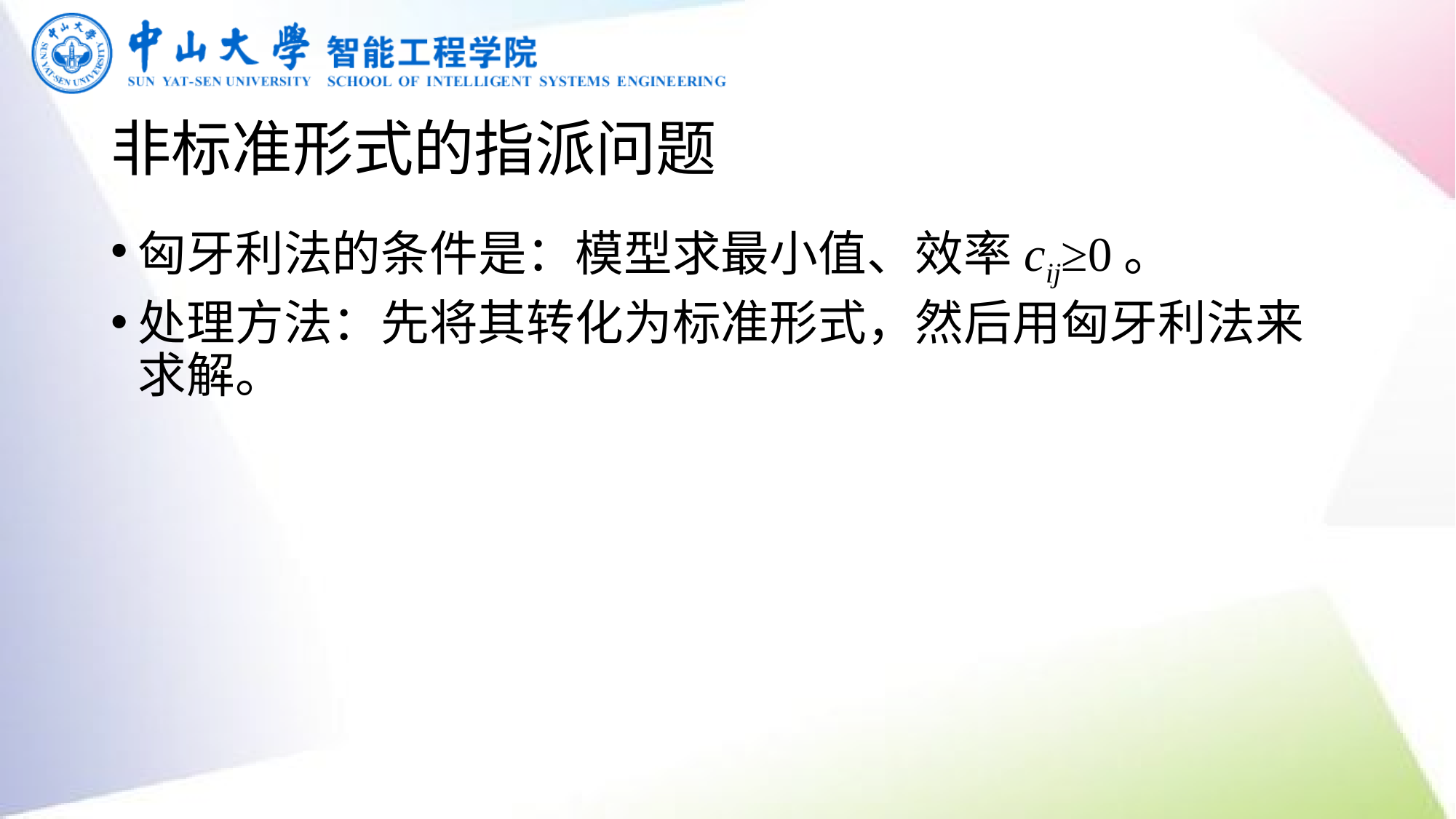

# 非标准形式的指派问题
匈牙利法的条件是：模型求最小值、效率cij≥0。
处理方法：先将其转化为标准形式，然后用匈牙利法来求解。